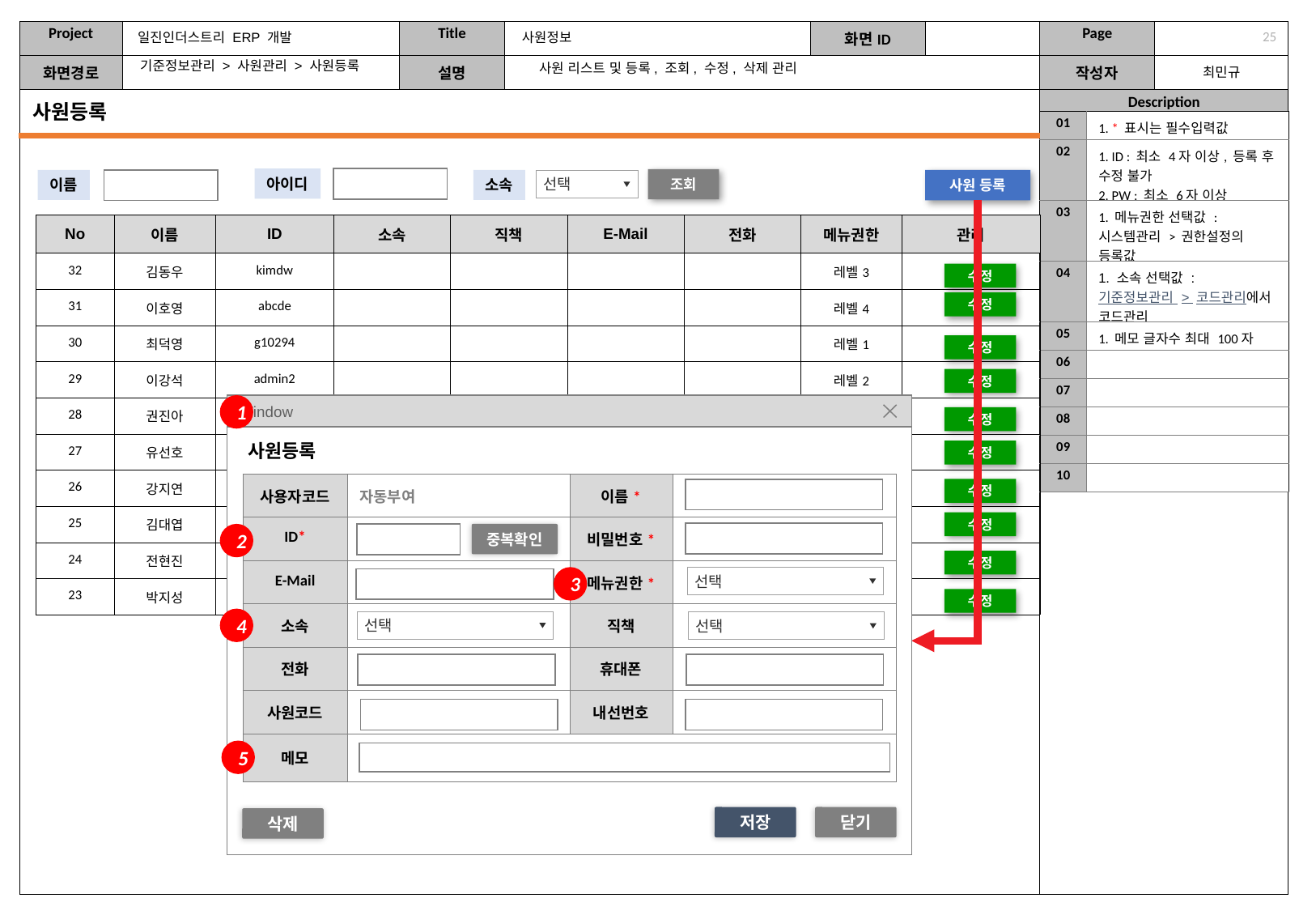

일진인더스트리 ERP 개발

사원정보
25
기준정보관리 > 사원관리 > 사원등록
사원 리스트 및 등록, 조회, 수정, 삭제 관리
사원등록
| 01 | 1. \* 표시는 필수입력값 |
| --- | --- |
| 02 | 1. ID : 최소 4자 이상, 등록 후 수정 불가 2. PW : 최소 6자 이상 |
| 03 | 1. 메뉴권한 선택값 : 시스템관리 > 권한설정의 등록값 |
| 04 | 1. 소속 선택값 : 기준정보관리 > 코드관리에서 코드관리 |
| 05 | 1. 메모 글자수 최대 100자 |
| 06 |  |
| 07 |  |
| 08 |  |
| 09 |  |
| 10 |  |
아이디

조회
이름

소속
사원 등록
선택

| No | 이름 | ID | 소속 | 직책 | E-Mail | 전화 | 메뉴권한 | 관리 |
| --- | --- | --- | --- | --- | --- | --- | --- | --- |
| 32 | 김동우 | kimdw |  |  |  |  | 레벨3 |  |
| 31 | 이호영 | abcde |  |  |  |  | 레벨4 |  |
| 30 | 최덕영 | g10294 |  |  |  |  | 레벨1 |  |
| 29 | 이강석 | admin2 |  |  |  |  | 레벨2 |  |
| 28 | 권진아 | kwon0982 |  |  |  |  | 레벨1 |  |
| 27 | 유선호 | sh24 |  |  |  |  | 레벨5 |  |
| 26 | 강지연 | kang00 |  |  |  |  | 레벨4 |  |
| 25 | 김대엽 | kdw1004 |  |  |  |  | 레벨4 |  |
| 24 | 전현진 | hyunj |  |  |  |  | 레벨3 |  |
| 23 | 박지성 | park |  |  |  |  | 레벨1 |  |
수정
수정
수정
수정
1
Window

수정
사원등록
수정
| 사용자코드 | 자동부여 | 이름\* |  |
| --- | --- | --- | --- |
| ID\* |  | 비밀번호\* |  |
| E-Mail |  | 메뉴권한\* |  |
| 소속 |  | 직책 |  |
| 전화 |  | 휴대폰 |  |
| 사원코드 |  | 내선번호 |  |
| 메모 |  |  |  |
수정

수정

2

중복확인
수정
3
선택

수정
4
선택

선택

5

저장
닫기
삭제